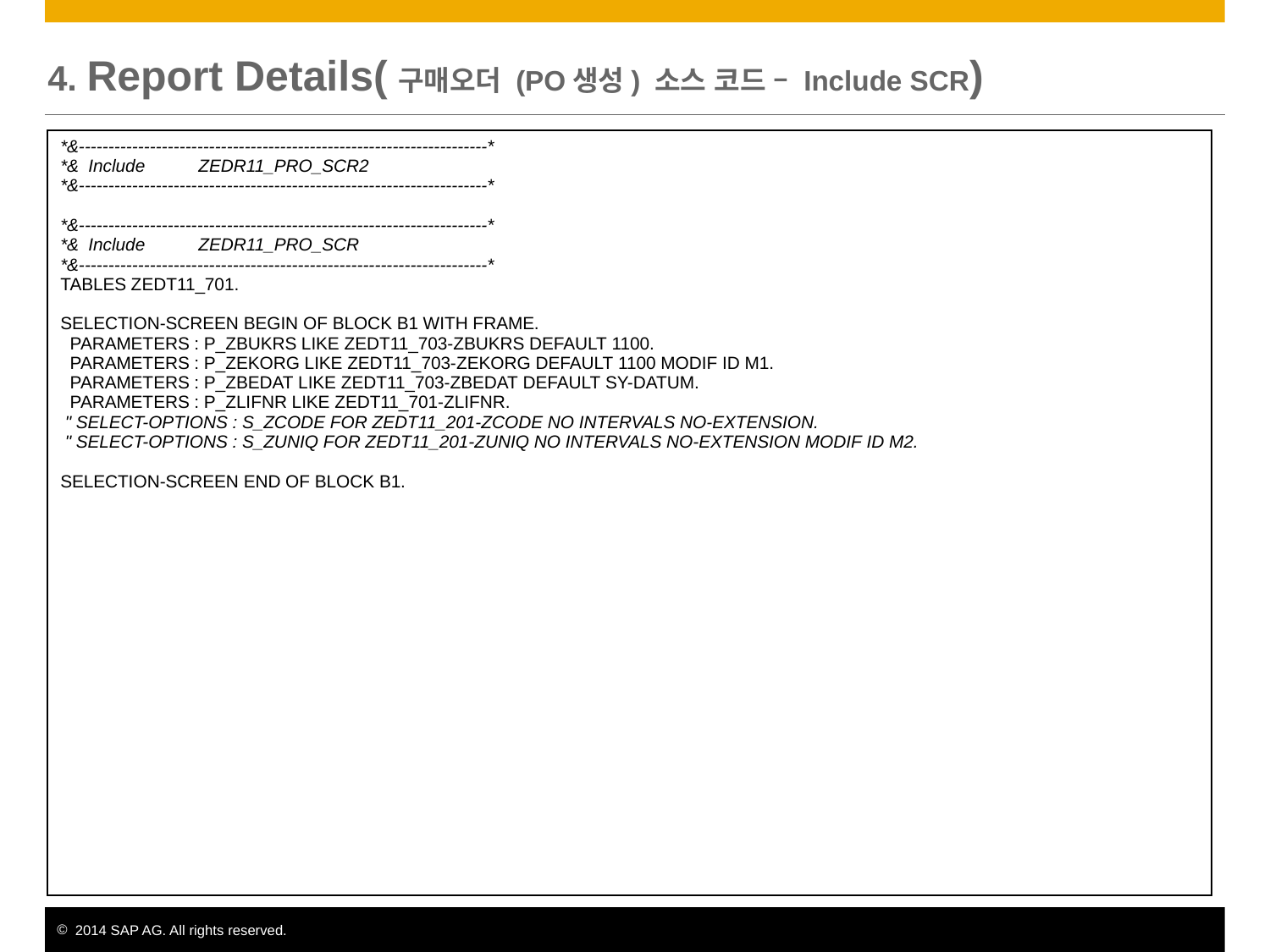

# 4. Report Details(구매오더 (PO생성) 소스 코드 – Include SCR)
| \*&---------------------------------------------------------------------\* \*&  Include           ZEDR11\_PRO\_SCR2 \*&---------------------------------------------------------------------\* \*&---------------------------------------------------------------------\* \*&  Include           ZEDR11\_PRO\_SCR \*&---------------------------------------------------------------------\* TABLES ZEDT11\_701. SELECTION-SCREEN BEGIN OF BLOCK B1 WITH FRAME.   PARAMETERS : P\_ZBUKRS LIKE ZEDT11\_703-ZBUKRS DEFAULT 1100.   PARAMETERS : P\_ZEKORG LIKE ZEDT11\_703-ZEKORG DEFAULT 1100 MODIF ID M1.   PARAMETERS : P\_ZBEDAT LIKE ZEDT11\_703-ZBEDAT DEFAULT SY-DATUM.   PARAMETERS : P\_ZLIFNR LIKE ZEDT11\_701-ZLIFNR.  " SELECT-OPTIONS : S\_ZCODE FOR ZEDT11\_201-ZCODE NO INTERVALS NO-EXTENSION.  " SELECT-OPTIONS : S\_ZUNIQ FOR ZEDT11\_201-ZUNIQ NO INTERVALS NO-EXTENSION MODIF ID M2. SELECTION-SCREEN END OF BLOCK B1. |
| --- |